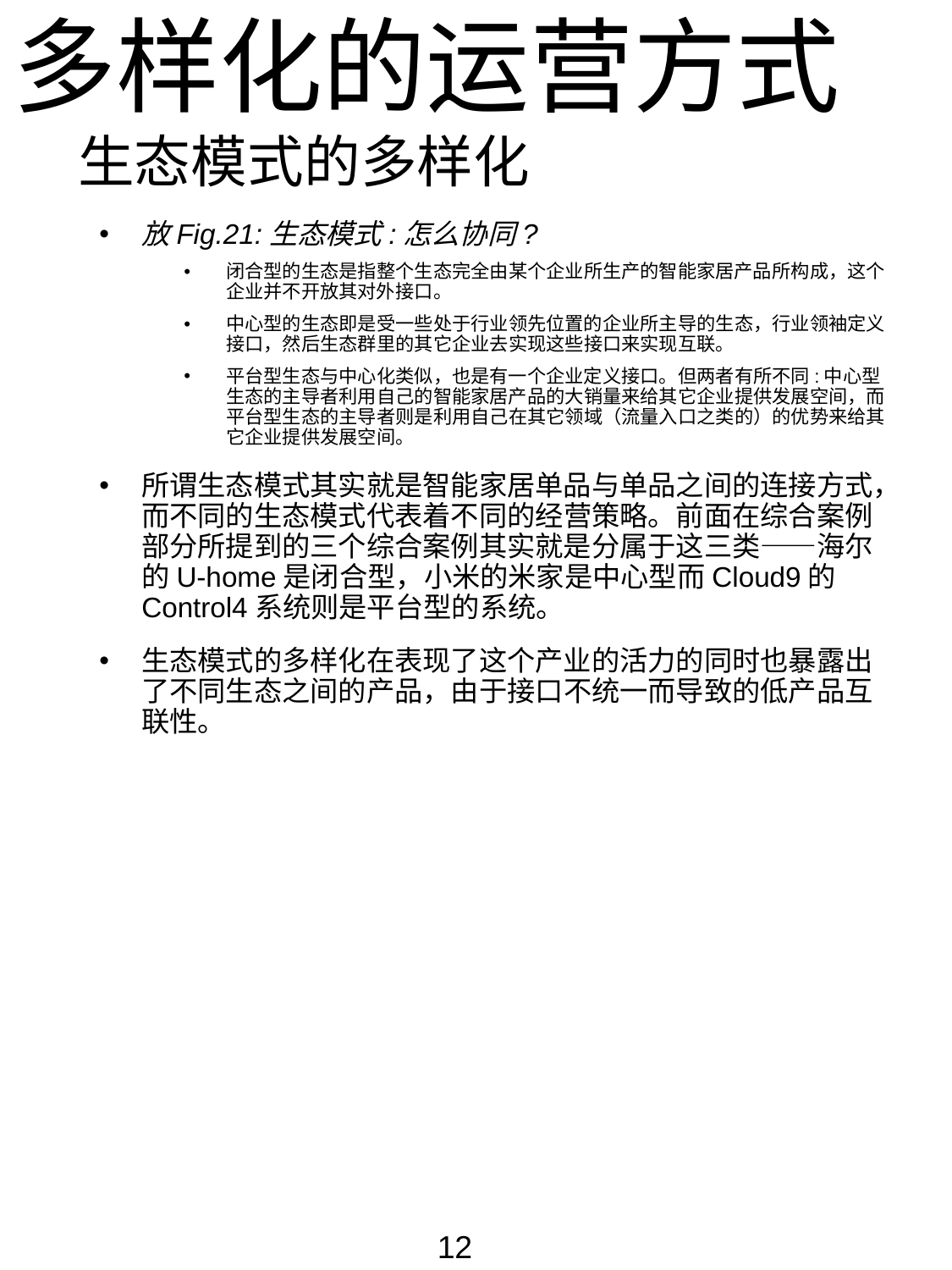

# 多样化的运营方式
生态模式的多样化
放Fig.21:生态模式:怎么协同?
闭合型的生态是指整个生态完全由某个企业所生产的智能家居产品所构成，这个企业并不开放其对外接口。
中心型的生态即是受一些处于行业领先位置的企业所主导的生态，行业领袖定义接口，然后生态群里的其它企业去实现这些接口来实现互联。
平台型生态与中心化类似，也是有一个企业定义接口。但两者有所不同:中心型生态的主导者利用自己的智能家居产品的大销量来给其它企业提供发展空间，而平台型生态的主导者则是利用自己在其它领域（流量入口之类的）的优势来给其它企业提供发展空间。
所谓生态模式其实就是智能家居单品与单品之间的连接方式，而不同的生态模式代表着不同的经营策略。前面在综合案例部分所提到的三个综合案例其实就是分属于这三类——海尔的U-home是闭合型，小米的米家是中心型而Cloud9的Control4系统则是平台型的系统。
生态模式的多样化在表现了这个产业的活力的同时也暴露出了不同生态之间的产品，由于接口不统一而导致的低产品互联性。

12